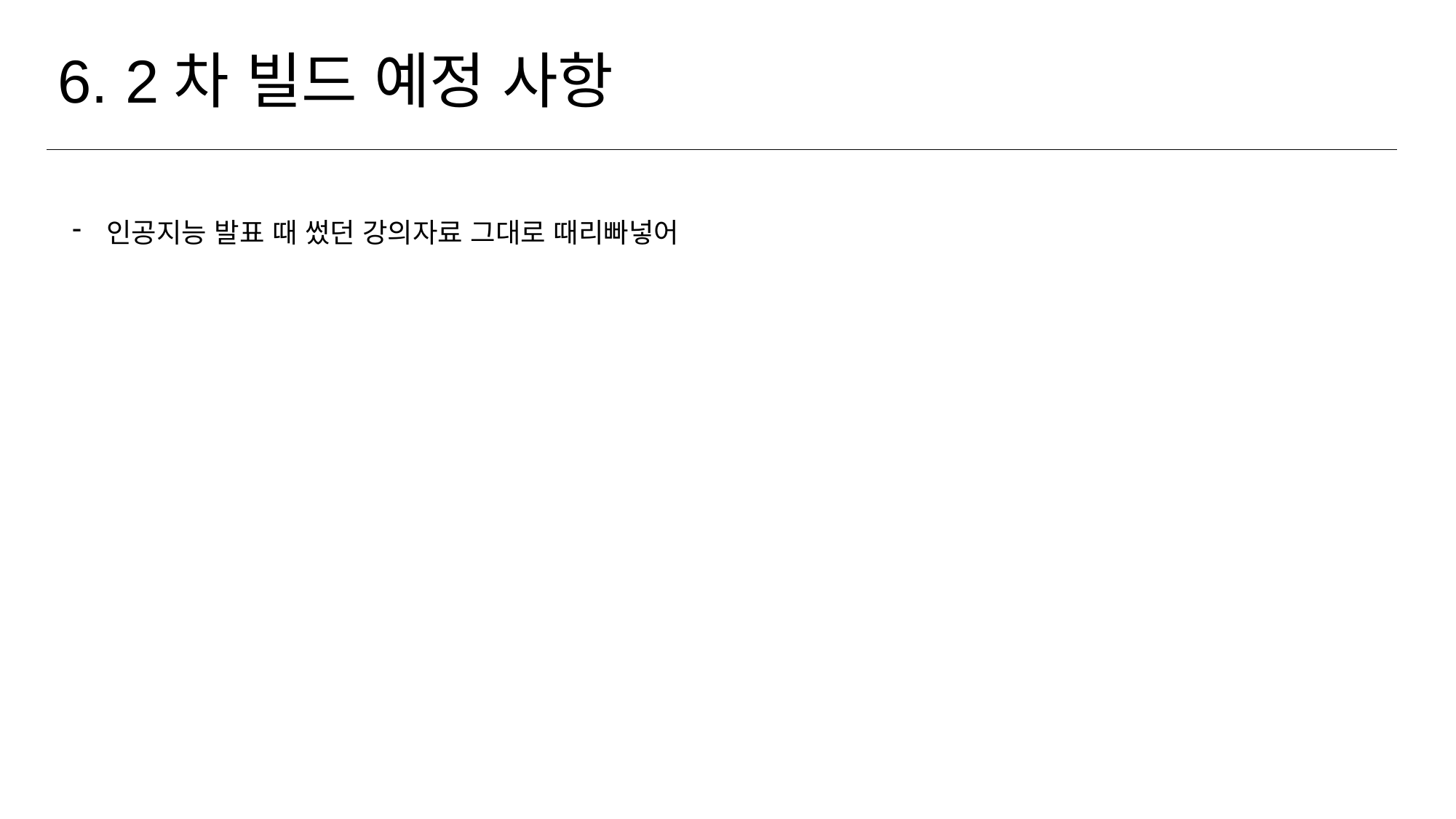

6. 2차 빌드 예정 사항
인공지능 발표 때 썼던 강의자료 그대로 때리빠넣어